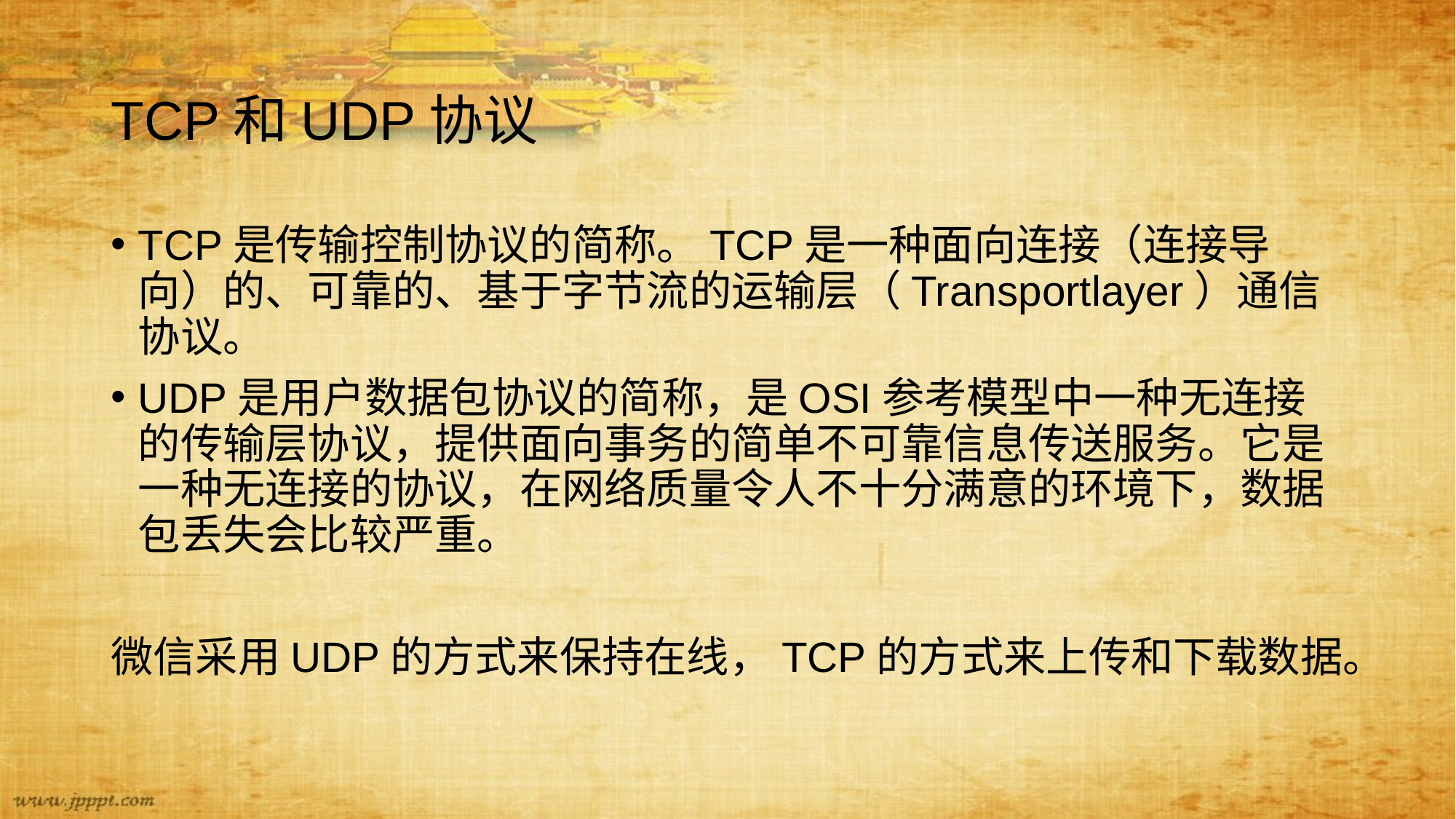

# TCP和UDP协议
TCP是传输控制协议的简称。TCP是一种面向连接（连接导向）的、可靠的、基于字节流的运输层（Transportlayer）通信协议。
UDP是用户数据包协议的简称，是OSI参考模型中一种无连接的传输层协议，提供面向事务的简单不可靠信息传送服务。它是一种无连接的协议，在网络质量令人不十分满意的环境下，数据包丢失会比较严重。

微信采用UDP的方式来保持在线，TCP的方式来上传和下载数据。